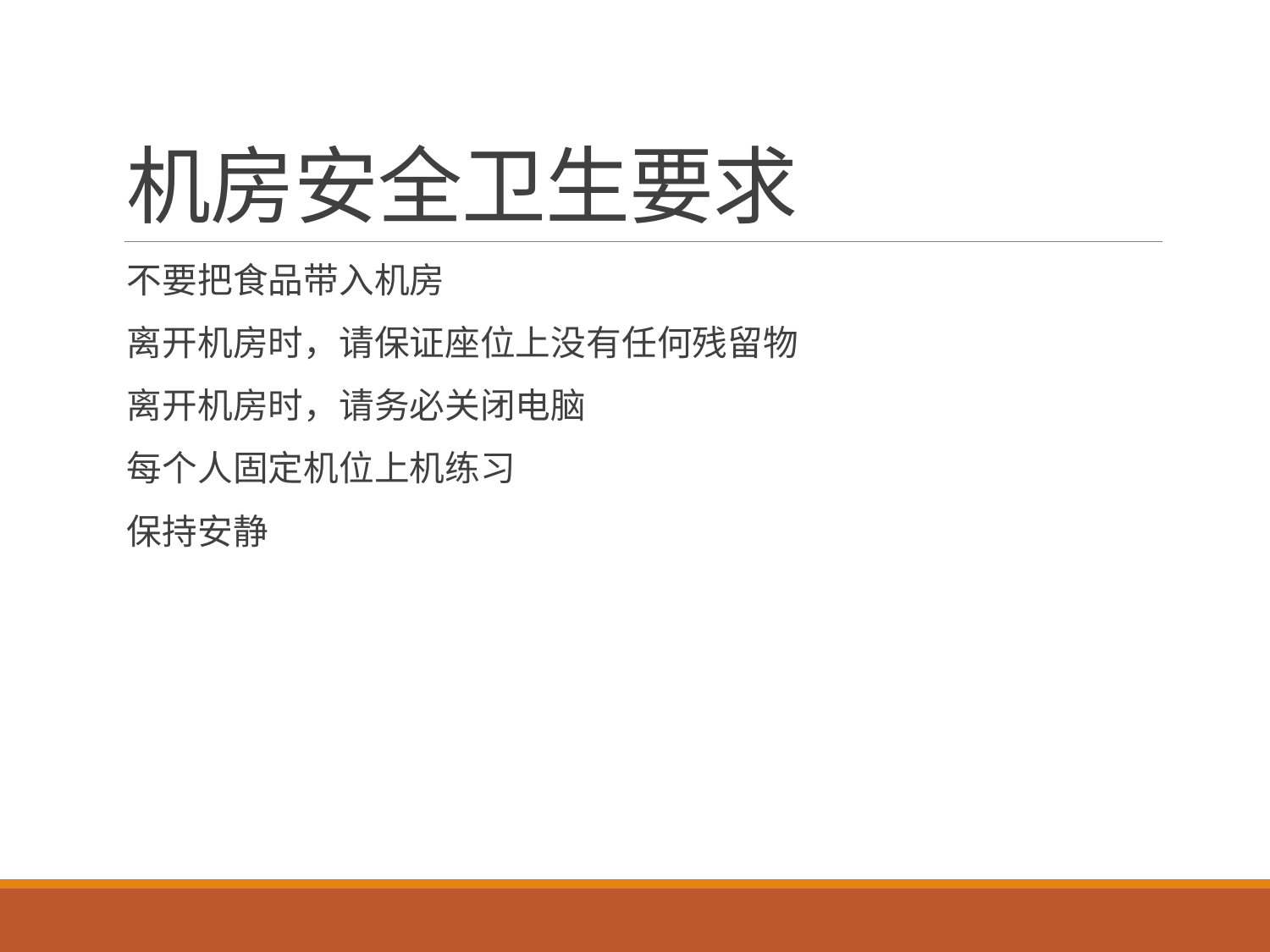

# 机房安全卫生要求
不要把食品带入机房
离开机房时，请保证座位上没有任何残留物
离开机房时，请务必关闭电脑
每个人固定机位上机练习
保持安静